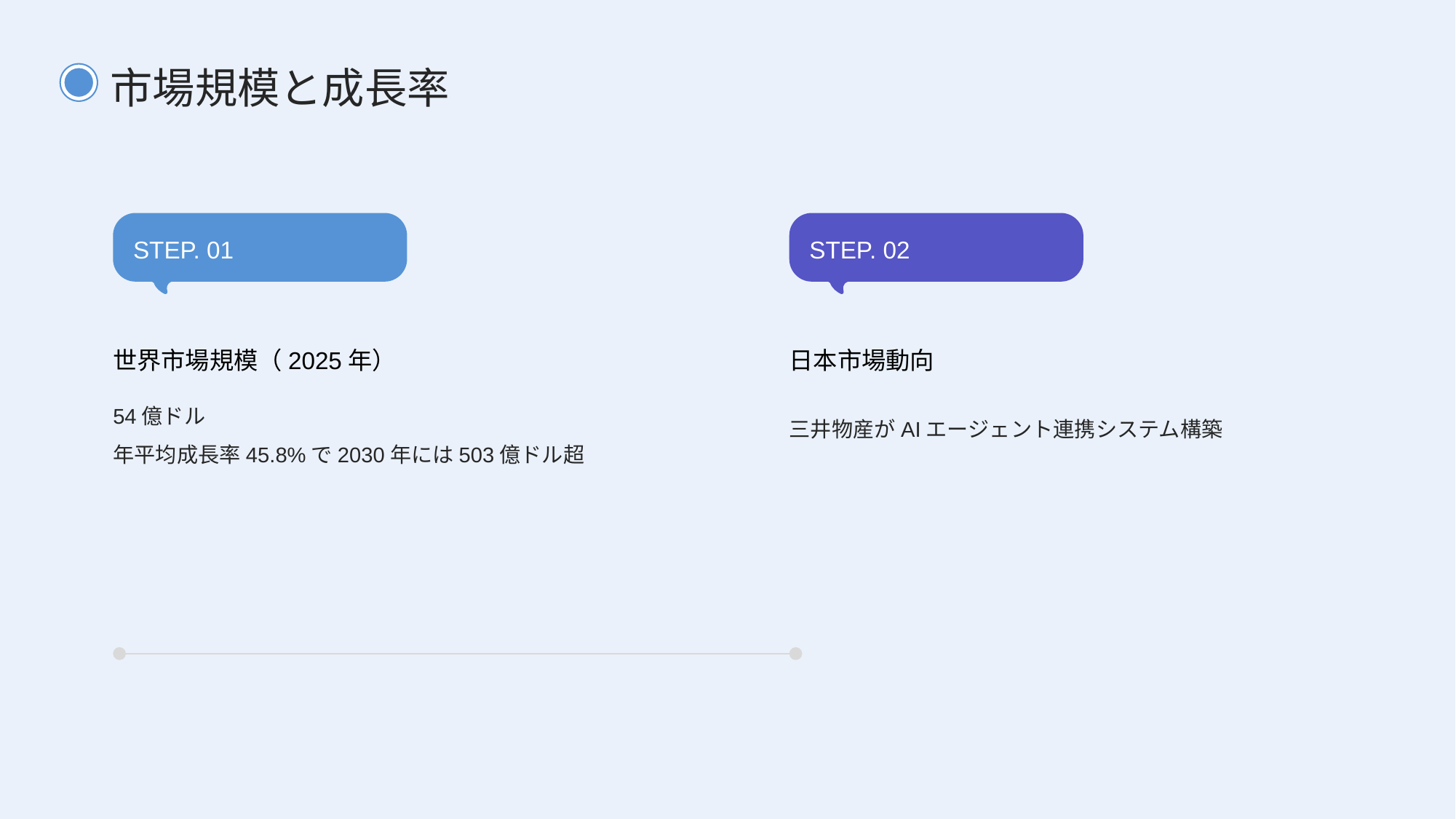

市場規模と成長率

STEP. 01
STEP. 02
世界市場規模（2025年）
日本市場動向
54億ドル
年平均成長率45.8%で2030年には503億ドル超
三井物産がAIエージェント連携システム構築